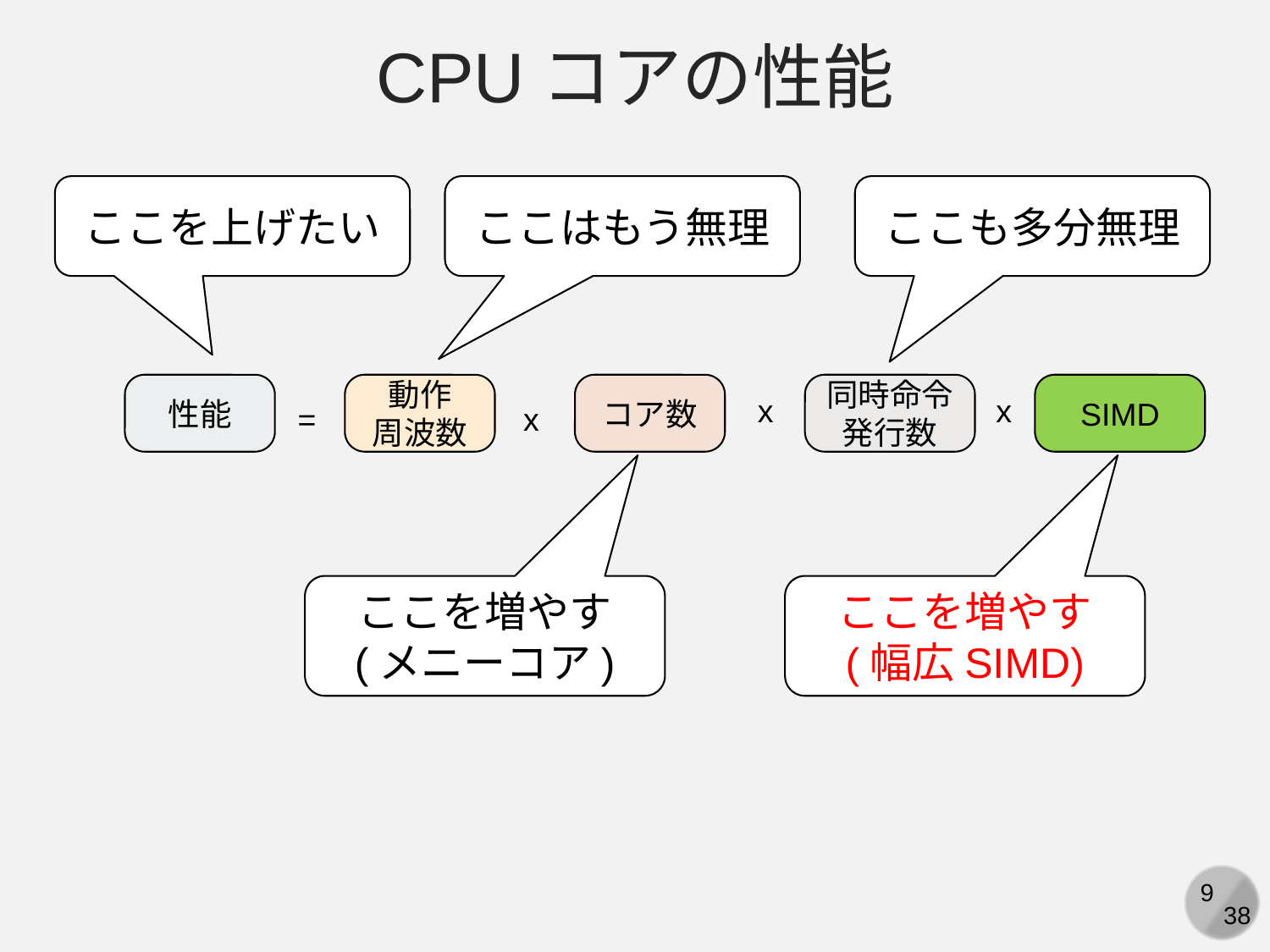

CPUコアの性能
ここを上げたい
ここはもう無理
ここも多分無理
性能
動作
周波数
コア数
同時命令
発行数
SIMD
x
x
=
x
ここを増やす
(メニーコア)
ここを増やす
(幅広SIMD)